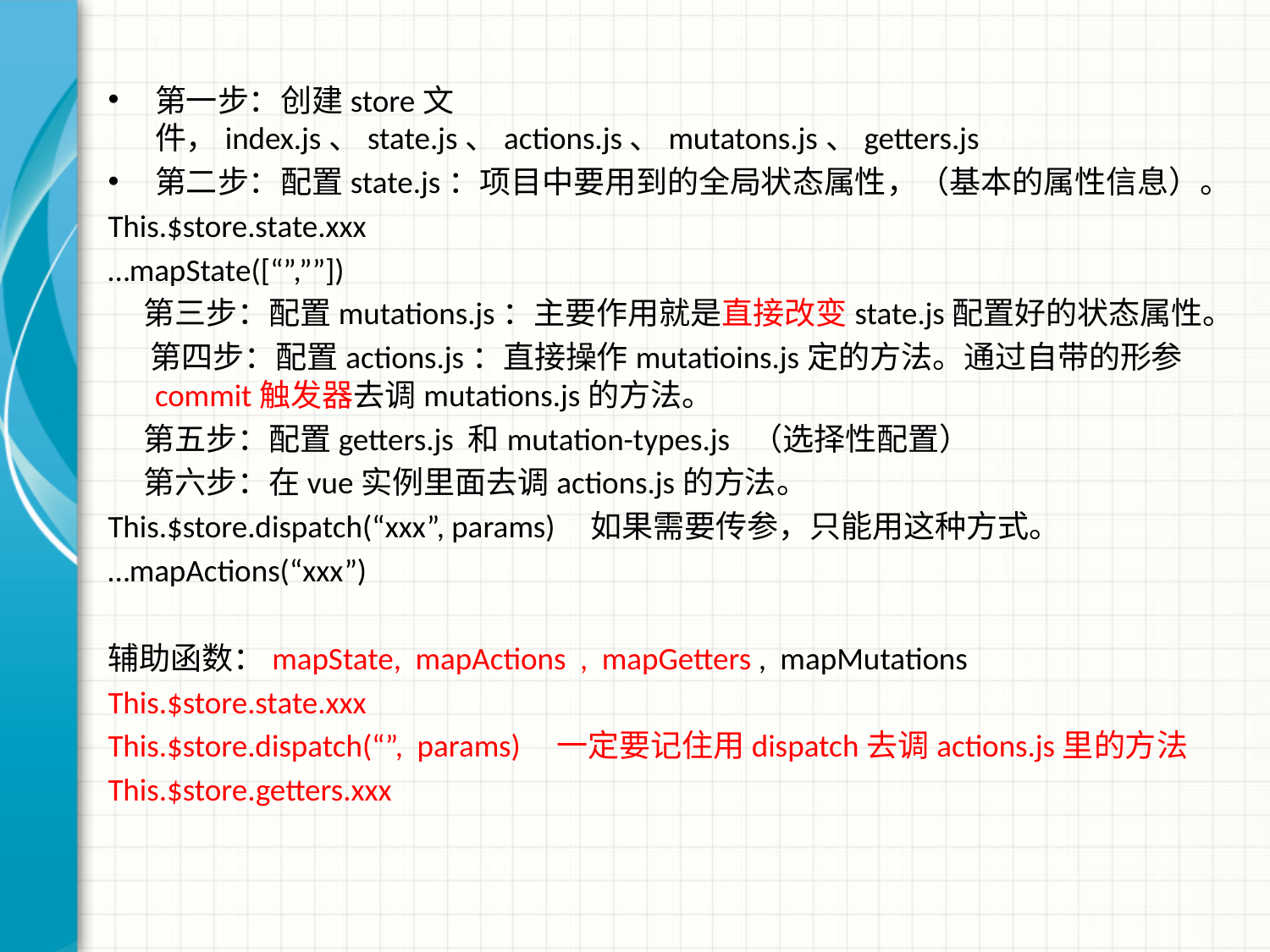

第一步：创建store文件，index.js、state.js、actions.js、mutatons.js、getters.js
第二步：配置state.js：项目中要用到的全局状态属性，（基本的属性信息）。
This.$store.state.xxx
…mapState([“”,””])
    第三步：配置mutations.js：主要作用就是直接改变state.js配置好的状态属性。
     第四步：配置actions.js：直接操作mutatioins.js定的方法。通过自带的形参commit触发器去调mutations.js的方法。
    第五步：配置getters.js 和mutation-types.js  （选择性配置）
    第六步：在vue实例里面去调actions.js的方法。
This.$store.dispatch(“xxx”, params)    如果需要传参，只能用这种方式。
…mapActions(“xxx”)

辅助函数：mapState,  mapActions  ,  mapGetters ,  mapMutations
This.$store.state.xxx
This.$store.dispatch(“”,  params)    一定要记住用dispatch去调actions.js里的方法
This.$store.getters.xxx